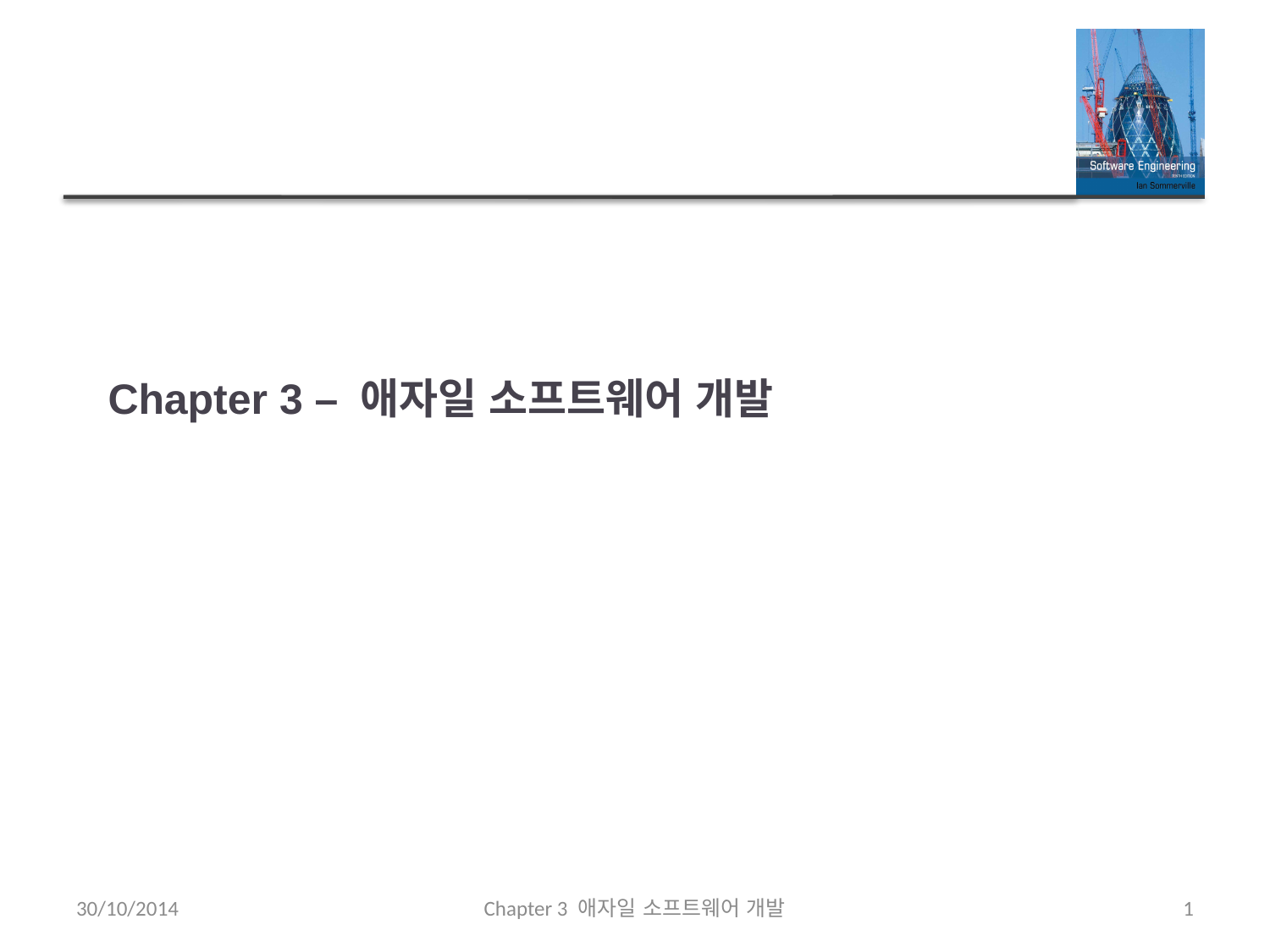

# Chapter 3 – 애자일 소프트웨어 개발

30/10/2014
Chapter 3 애자일 소프트웨어 개발
1